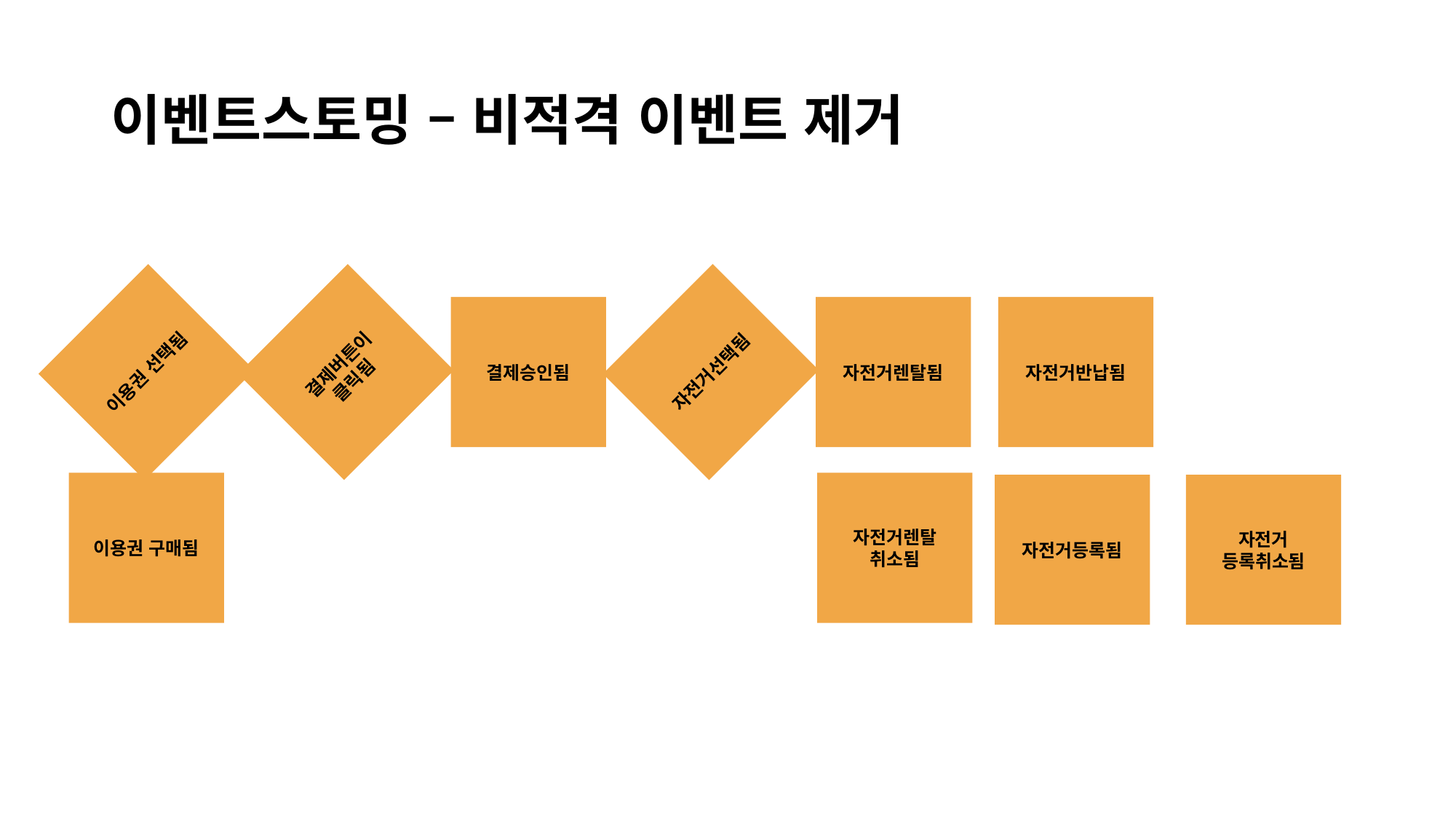

# 이벤트스토밍 – 비적격 이벤트 제거
이용권 선택됨
결제버튼이 클릭됨
결제승인됨
자전거선택됨
자전거렌탈됨
자전거반납됨
이용권 구매됨
자전거렌탈
취소됨
자전거등록됨
자전거
등록취소됨